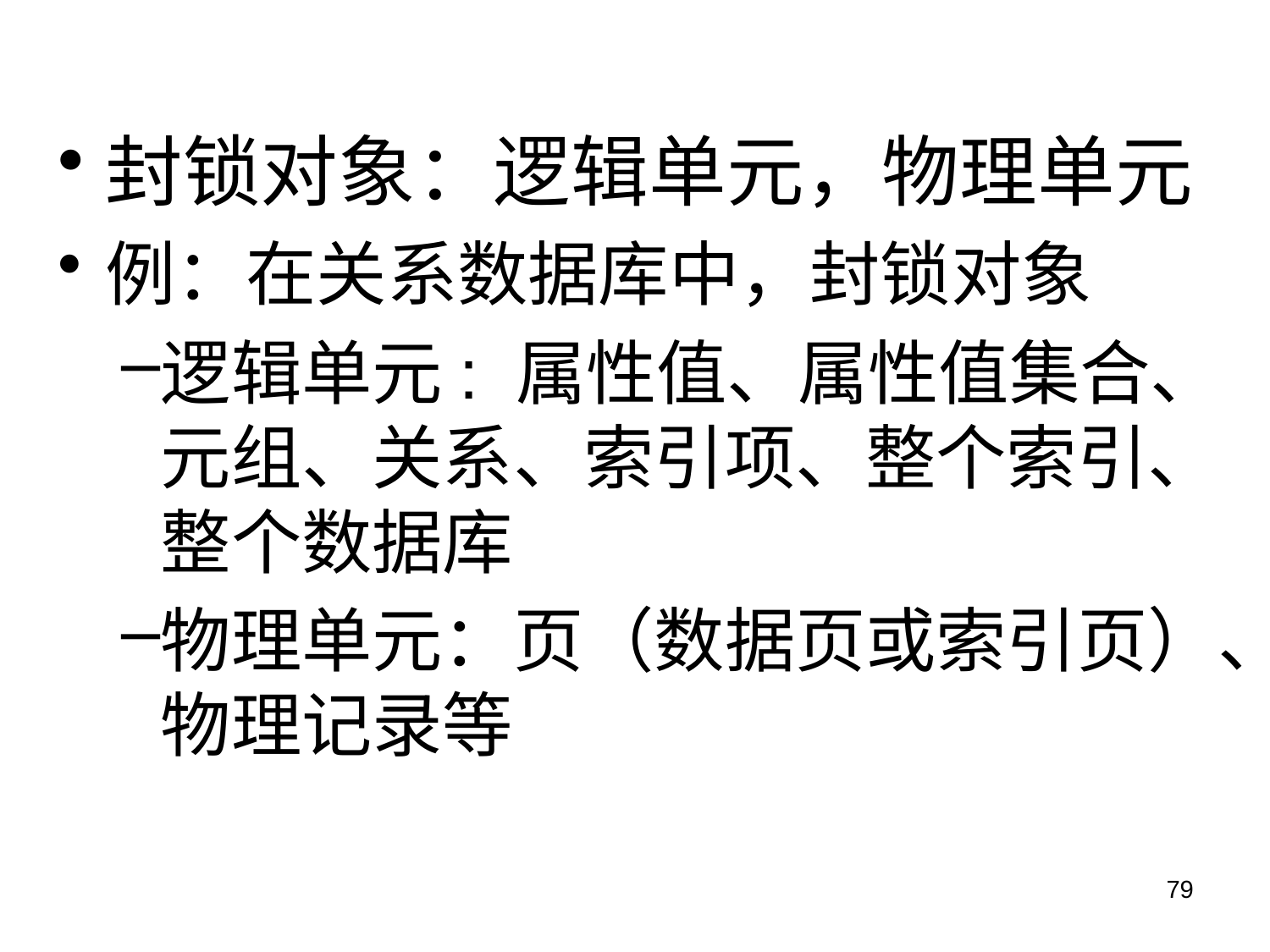

封锁对象：逻辑单元，物理单元
例：在关系数据库中，封锁对象
逻辑单元: 属性值、属性值集合、元组、关系、索引项、整个索引、整个数据库
物理单元：页（数据页或索引页）、物理记录等

79